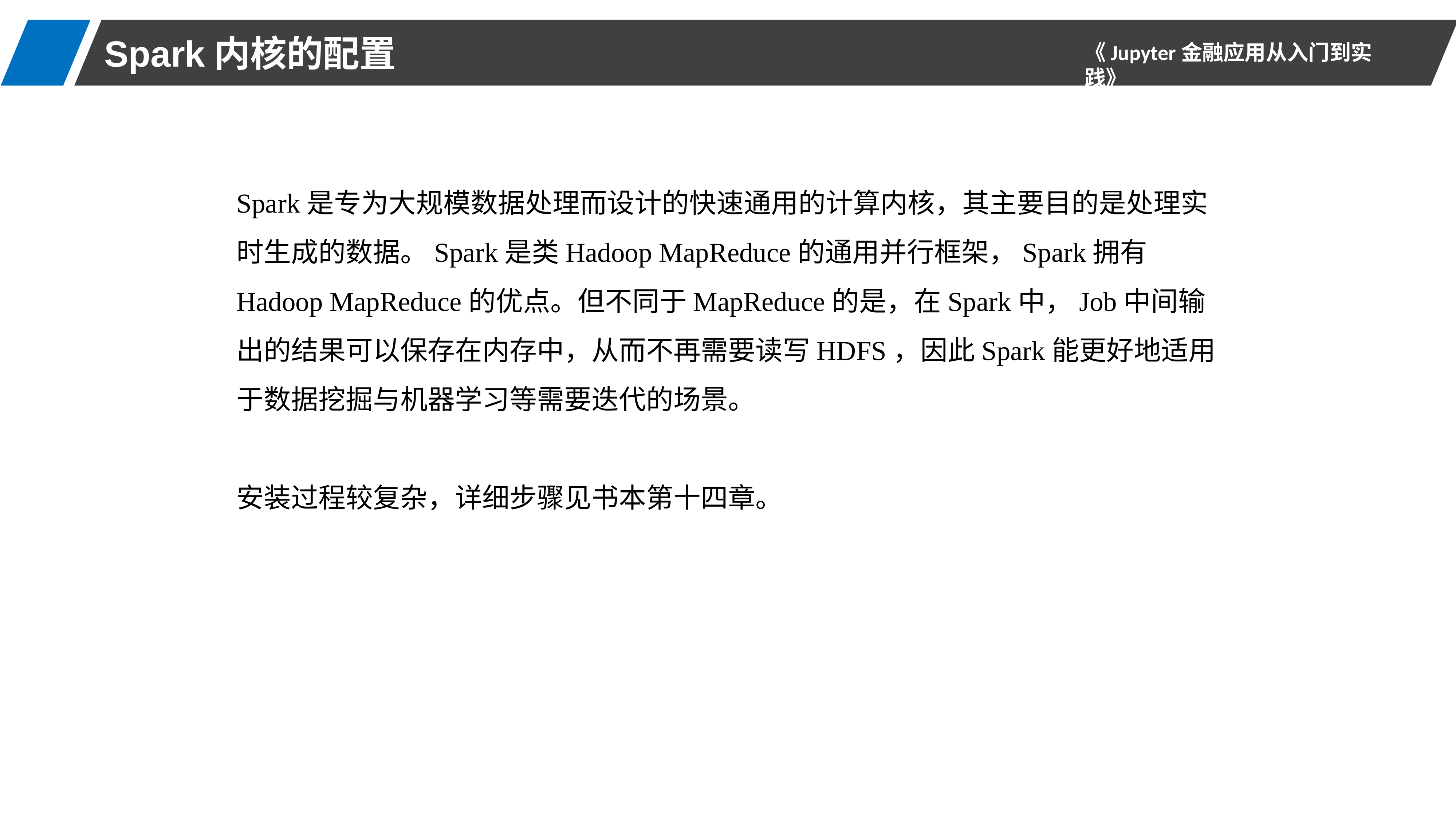

Spark内核的配置
Spark是专为大规模数据处理而设计的快速通用的计算内核，其主要目的是处理实时生成的数据。Spark是类Hadoop MapReduce的通用并行框架，Spark拥有Hadoop MapReduce的优点。但不同于MapReduce的是，在Spark中，Job中间输出的结果可以保存在内存中，从而不再需要读写HDFS，因此Spark能更好地适用于数据挖掘与机器学习等需要迭代的场景。

安装过程较复杂，详细步骤见书本第十四章。